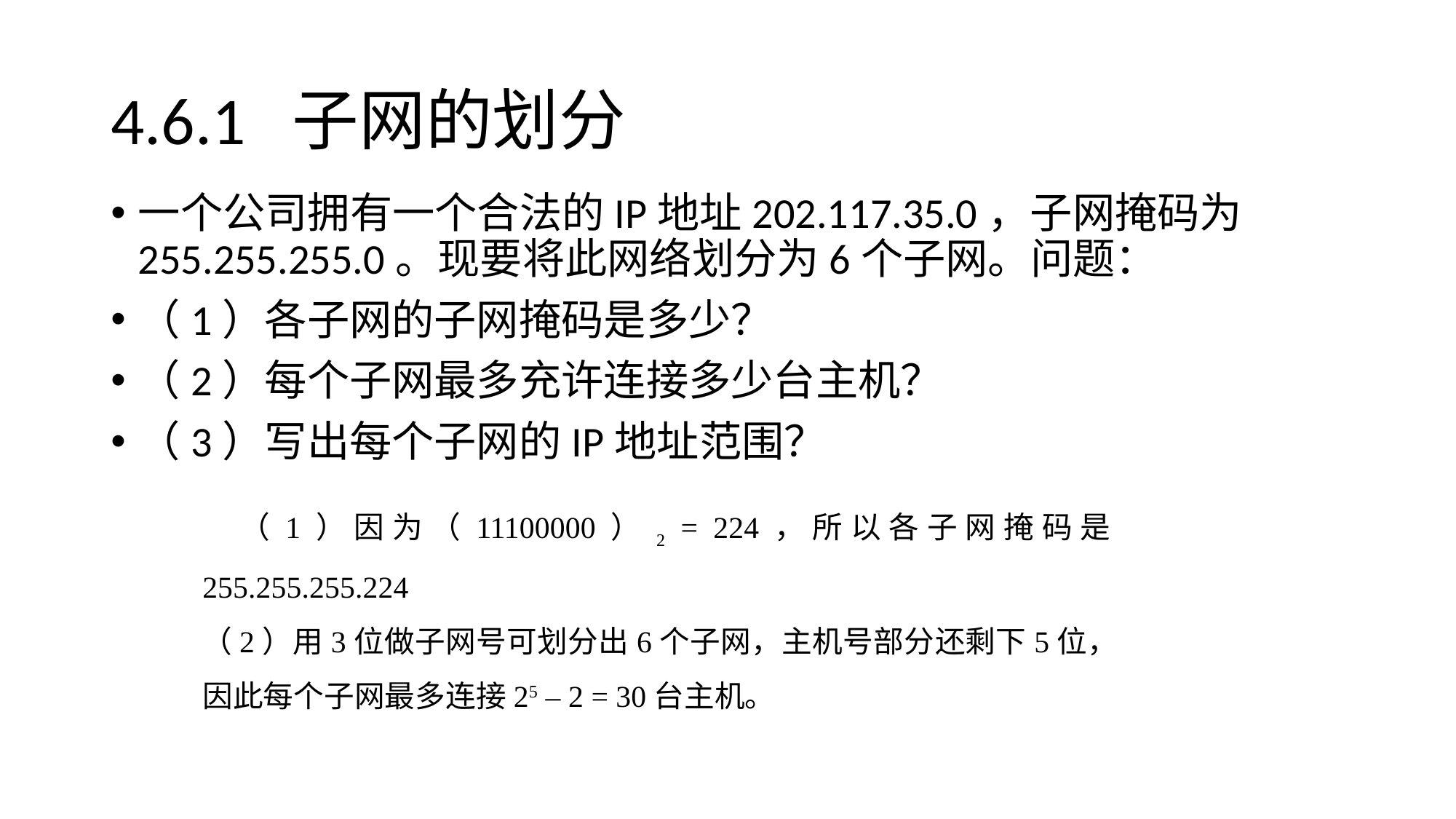

# 4.6.1  子网的划分
一个公司拥有一个合法的IP地址202.117.35.0，子网掩码为255.255.255.0。现要将此网络划分为6个子网。问题：
（1）各子网的子网掩码是多少？
（2）每个子网最多充许连接多少台主机？
（3）写出每个子网的IP地址范围？

    （1）因为（11100000）2 = 224，所以各子网掩码是255.255.255.224
    （2）用3位做子网号可划分出6个子网，主机号部分还剩下5位，因此每个子网最多连接25 – 2 = 30台主机。